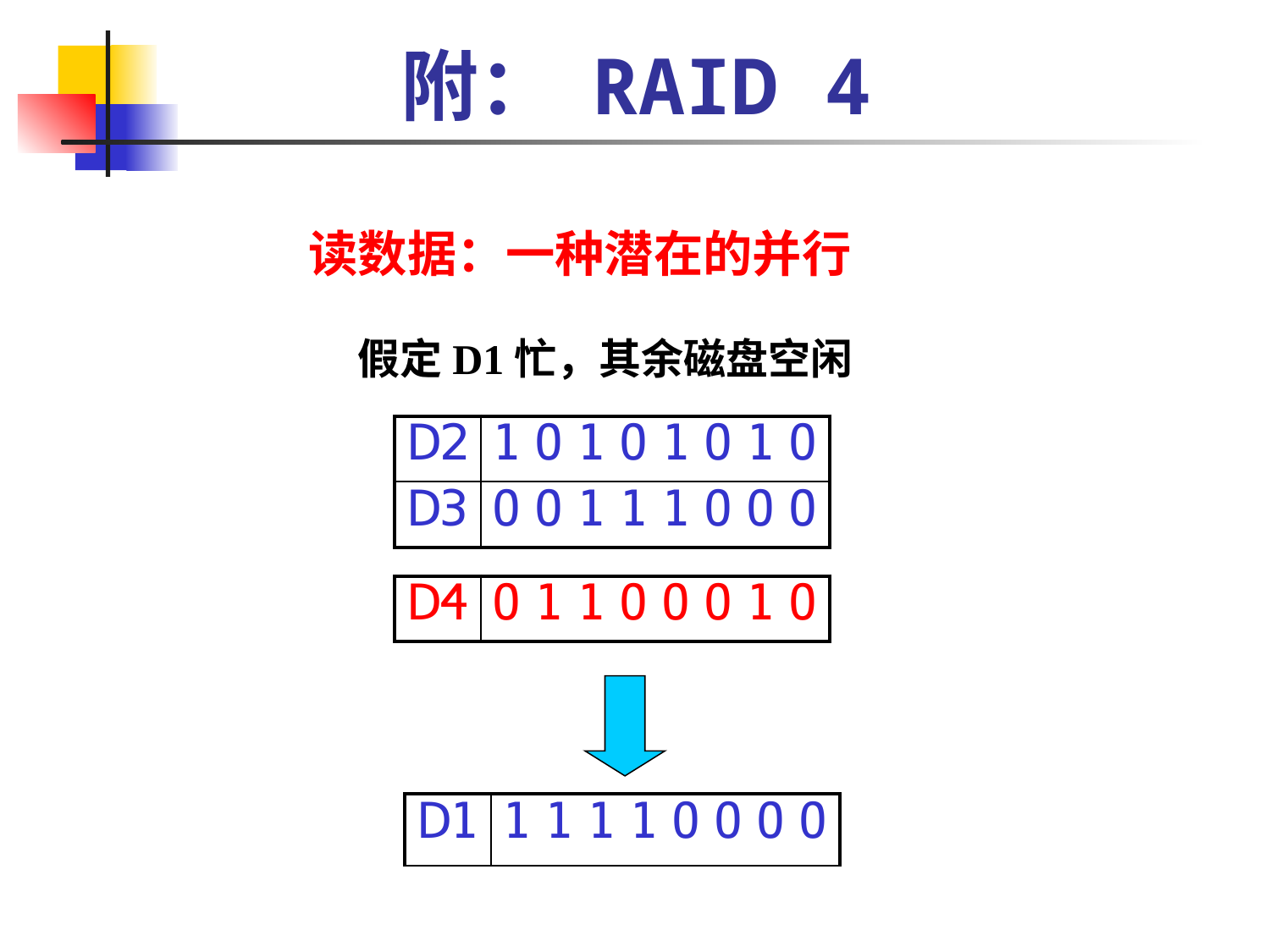

# 附： RAID 4
读数据：一种潜在的并行
假定D1忙，其余磁盘空闲
| D2 | 1 0 1 0 1 0 1 0 |
| --- | --- |
| D3 | 0 0 1 1 1 0 0 0 |
| D4 | 0 1 1 0 0 0 1 0 |
| --- | --- |

| D1 | 1 1 1 1 0 0 0 0 |
| --- | --- |